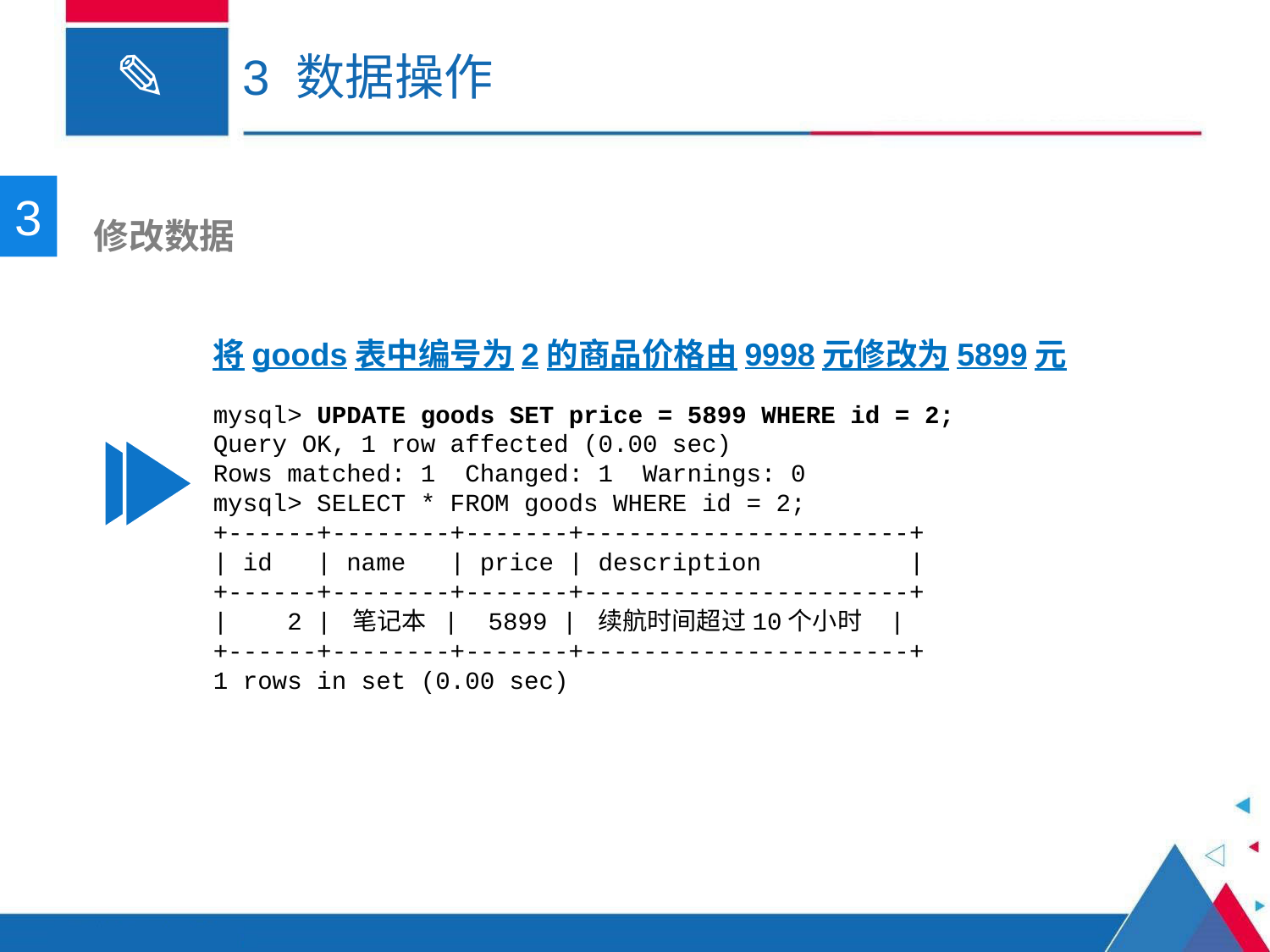

# 3 数据操作

3
  修改数据
将goods表中编号为2的商品价格由9998元修改为5899元
mysql> UPDATE goods SET price = 5899 WHERE id = 2;
Query OK, 1 row affected (0.00 sec)
Rows matched: 1  Changed: 1  Warnings: 0
mysql> SELECT * FROM goods WHERE id = 2;
+------+--------+-------+----------------------+
| id   | name   | price | description          |
+------+--------+-------+----------------------+
|    2 | 笔记本  |  5899 | 续航时间超过10个小时    |
+------+--------+-------+----------------------+
1 rows in set (0.00 sec)